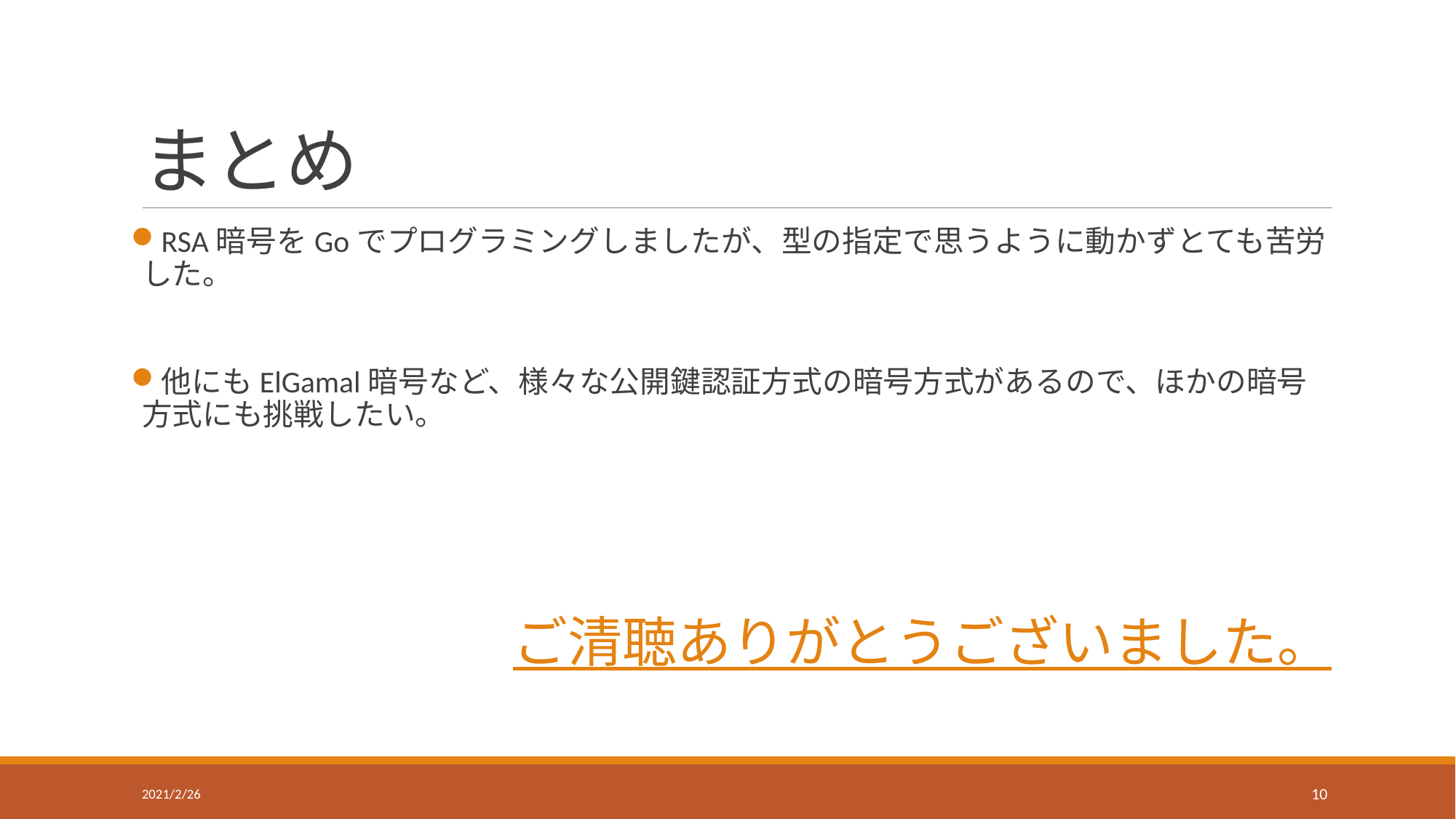

# まとめ
RSA暗号をGoでプログラミングしましたが、型の指定で思うように動かずとても苦労した。

他にもElGamal暗号など、様々な公開鍵認証方式の暗号方式があるので、ほかの暗号方式にも挑戦したい。

ご清聴ありがとうございました。
2021/2/26
10